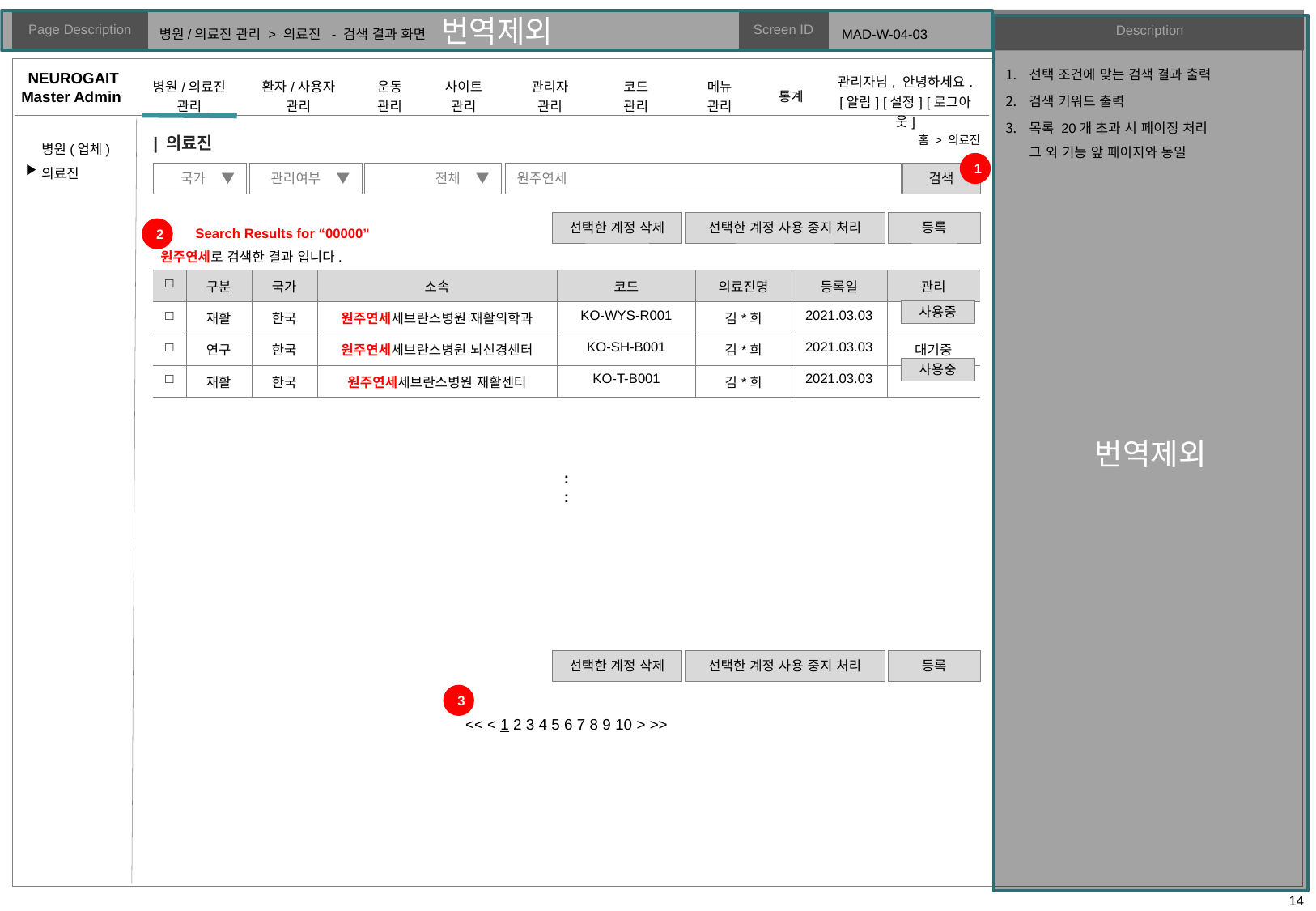

# 병원/의료진 관리 > 의료진  - 검색 결과 화면
MAD-W-04-03
선택 조건에 맞는 검색 결과 출력
검색 키워드 출력
목록 20개 초과 시 페이징 처리
그 외 기능 앞 페이지와 동일

| 의료진
홈 > 의료진
1
▶
국가    ▼
관리여부    ▼
전체    ▼
원주연세
검색
선택한 계정 삭제
선택한 계정 사용 중지 처리
등록
2
Search Results for “00000”
원주연세로 검색한 결과 입니다.
| □ | 구분 | 국가 | 소속 | 코드 | 의료진명 | 등록일 | 관리 |
| --- | --- | --- | --- | --- | --- | --- | --- |
| □ | 재활 | 한국 | 원주연세세브란스병원 재활의학과 | KO-WYS-R001 | 김\*희 | 2021.03.03 |  |
| □ | 연구 | 한국 | 원주연세세브란스병원 뇌신경센터 | KO-SH-B001 | 김\*희 | 2021.03.03 | 대기중 |
| □ | 재활 | 한국 | 원주연세세브란스병원 재활센터 | KO-T-B001 | 김\*희 | 2021.03.03 |  |
사용중
사용중
:
:
선택한 계정 삭제
선택한 계정 사용 중지 처리
등록
3
<< < 1 2 3 4 5 6 7 8 9 10 > >>